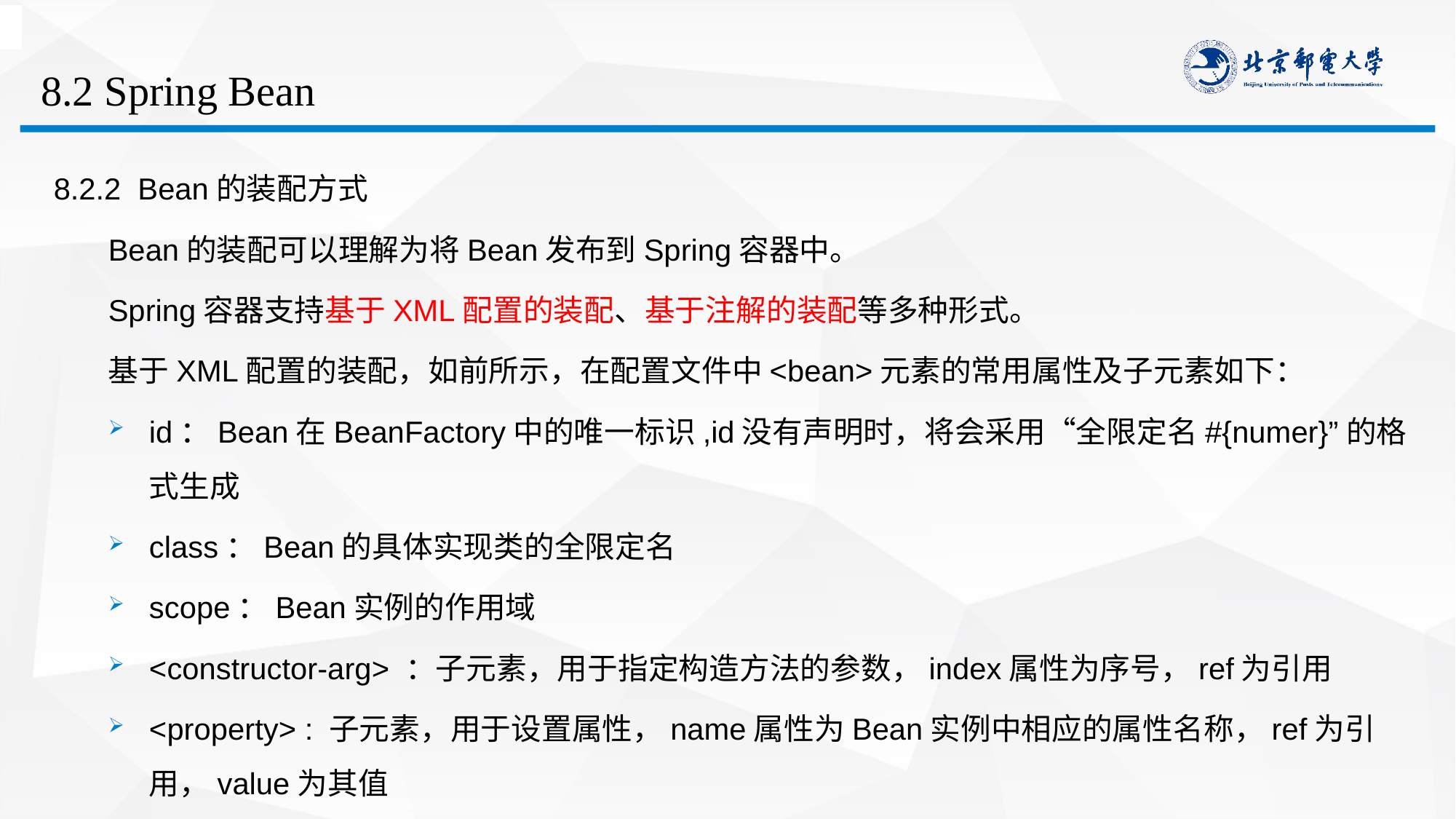

# 8.2 Spring Bean
8.2.2  Bean的装配方式
Bean的装配可以理解为将Bean发布到Spring容器中。
Spring容器支持基于XML配置的装配、基于注解的装配等多种形式。
基于XML配置的装配，如前所示，在配置文件中<bean>元素的常用属性及子元素如下：
id：Bean在BeanFactory中的唯一标识,id没有声明时，将会采用“全限定名#{numer}”的格式生成
class：Bean的具体实现类的全限定名
scope：Bean实例的作用域
<constructor-arg> ：子元素，用于指定构造方法的参数，index属性为序号，ref为引用
<property> : 子元素，用于设置属性，name属性为Bean实例中相应的属性名称，ref为引用，value为其值
<list> <map> <set> <entry> 用于设置list、map、set、键值对等类型的依赖注入